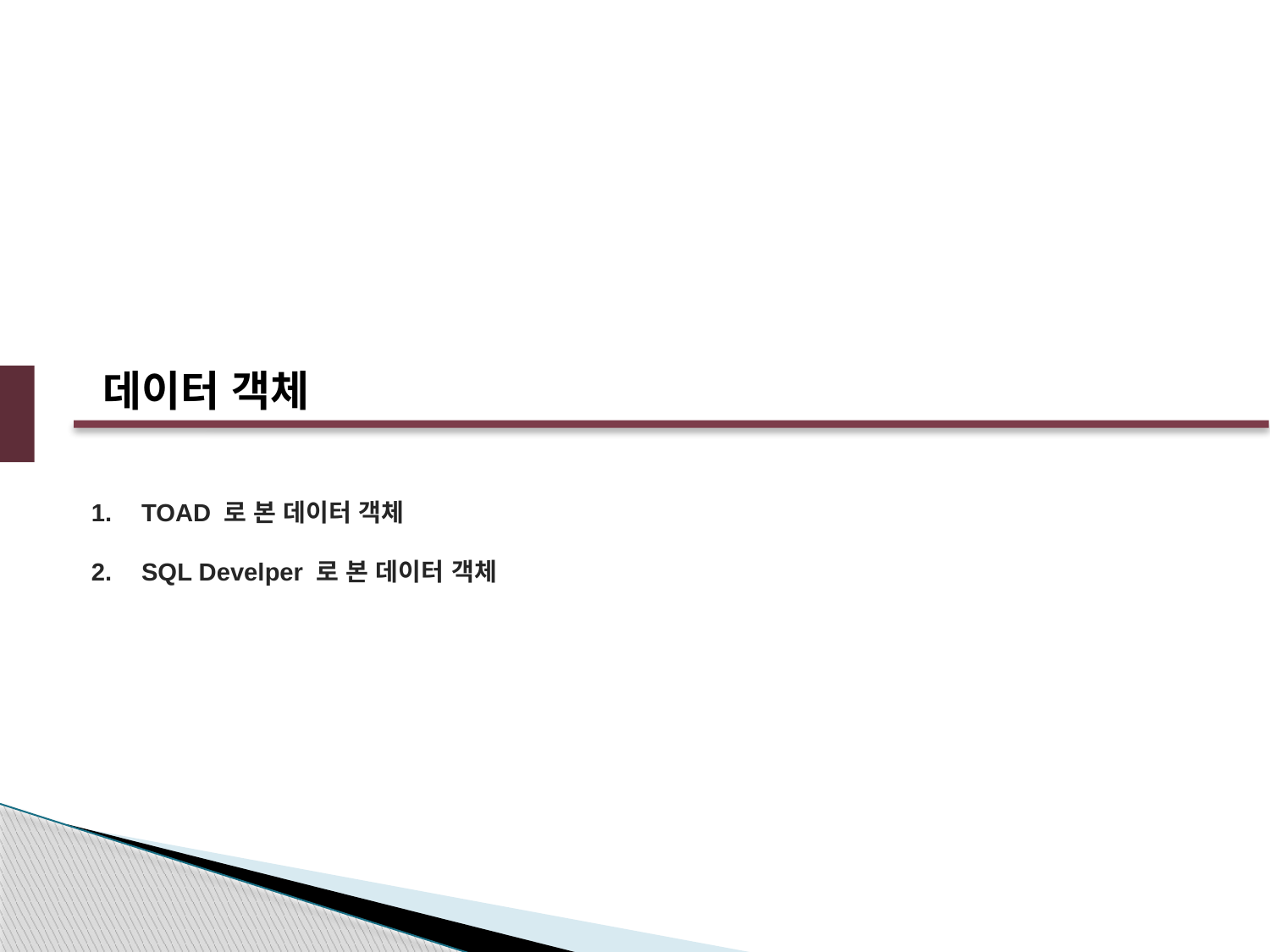

데이터 객체

TOAD 로 본 데이터 객체
SQL Develper 로 본 데이터 객체